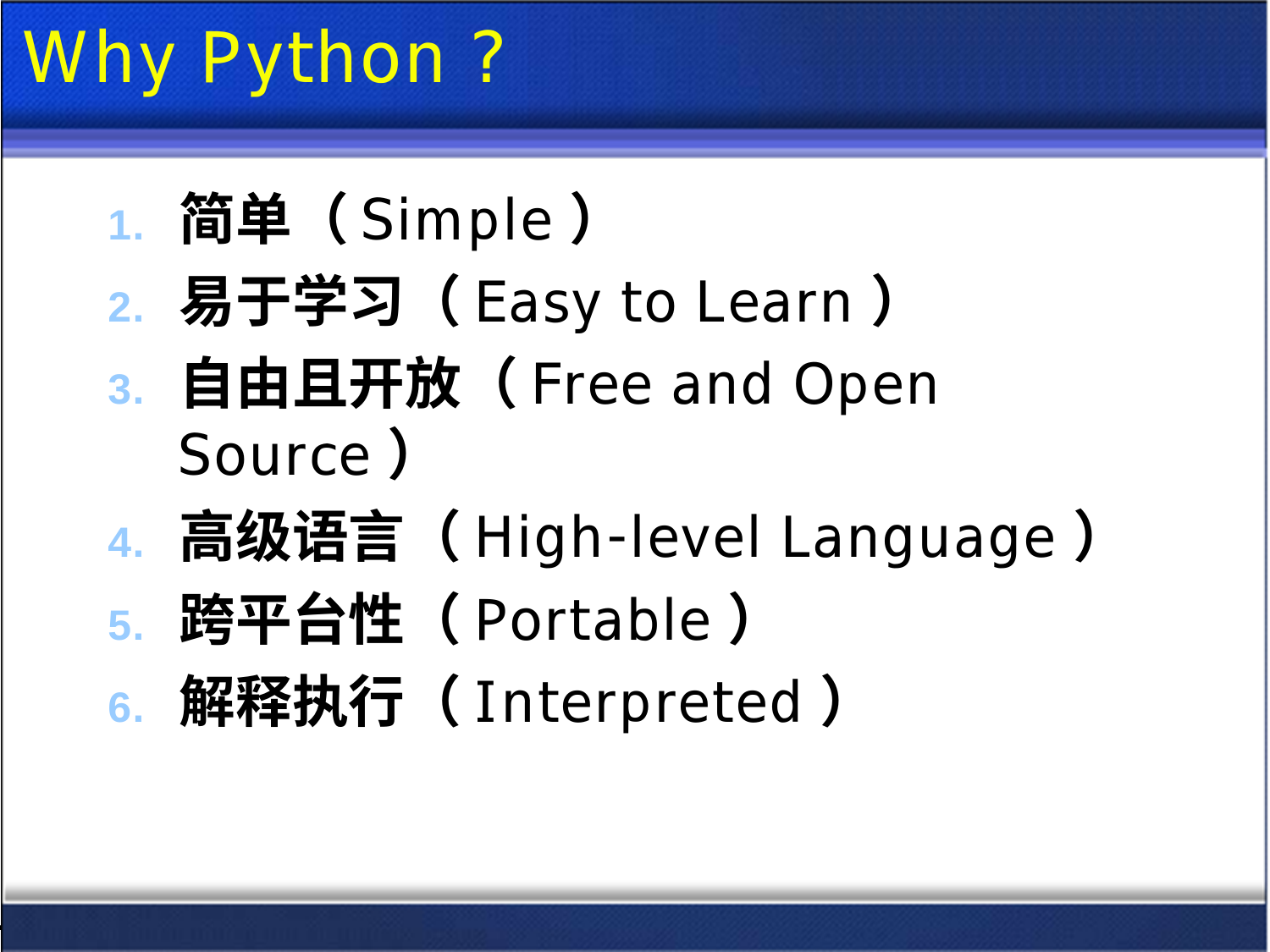

# Why Python ?
简单（Simple）
易于学习（Easy to Learn）
自由且开放（Free and Open Source）
高级语言（High-level Language）
跨平台性（Portable）
解释执行（Interpreted）